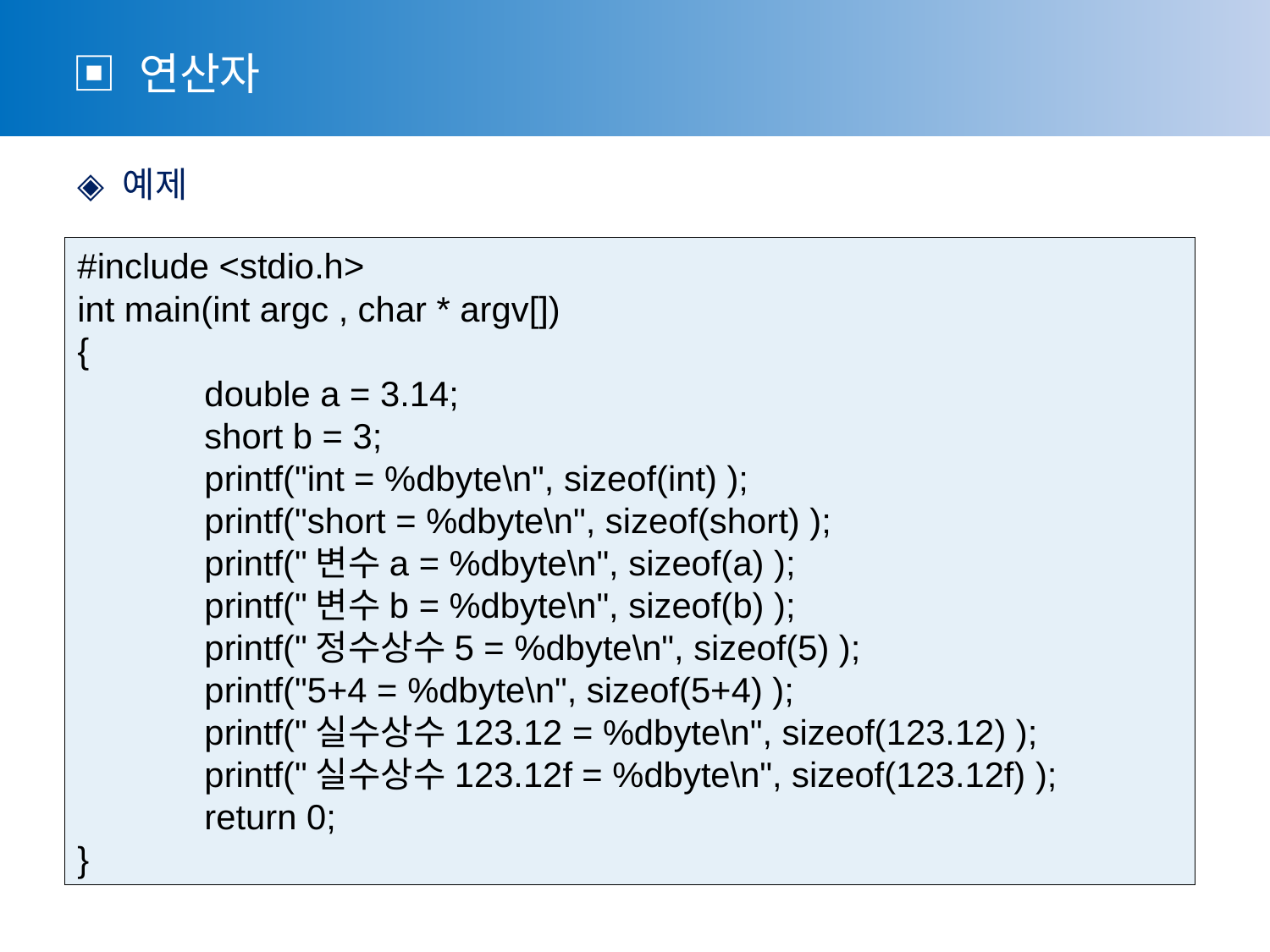

▣ 연산자
 ◈ 예제
#include <stdio.h>
int main(int argc , char * argv[])
{
	double a = 3.14;
	short b = 3;
	printf("int = %dbyte\n", sizeof(int) );
	printf("short = %dbyte\n", sizeof(short) );
	printf("변수a = %dbyte\n", sizeof(a) );
	printf("변수b = %dbyte\n", sizeof(b) );
	printf("정수상수5 = %dbyte\n", sizeof(5) );
	printf("5+4 = %dbyte\n", sizeof(5+4) );
	printf("실수상수123.12 = %dbyte\n", sizeof(123.12) );
	printf("실수상수123.12f = %dbyte\n", sizeof(123.12f) );
	return 0;
}